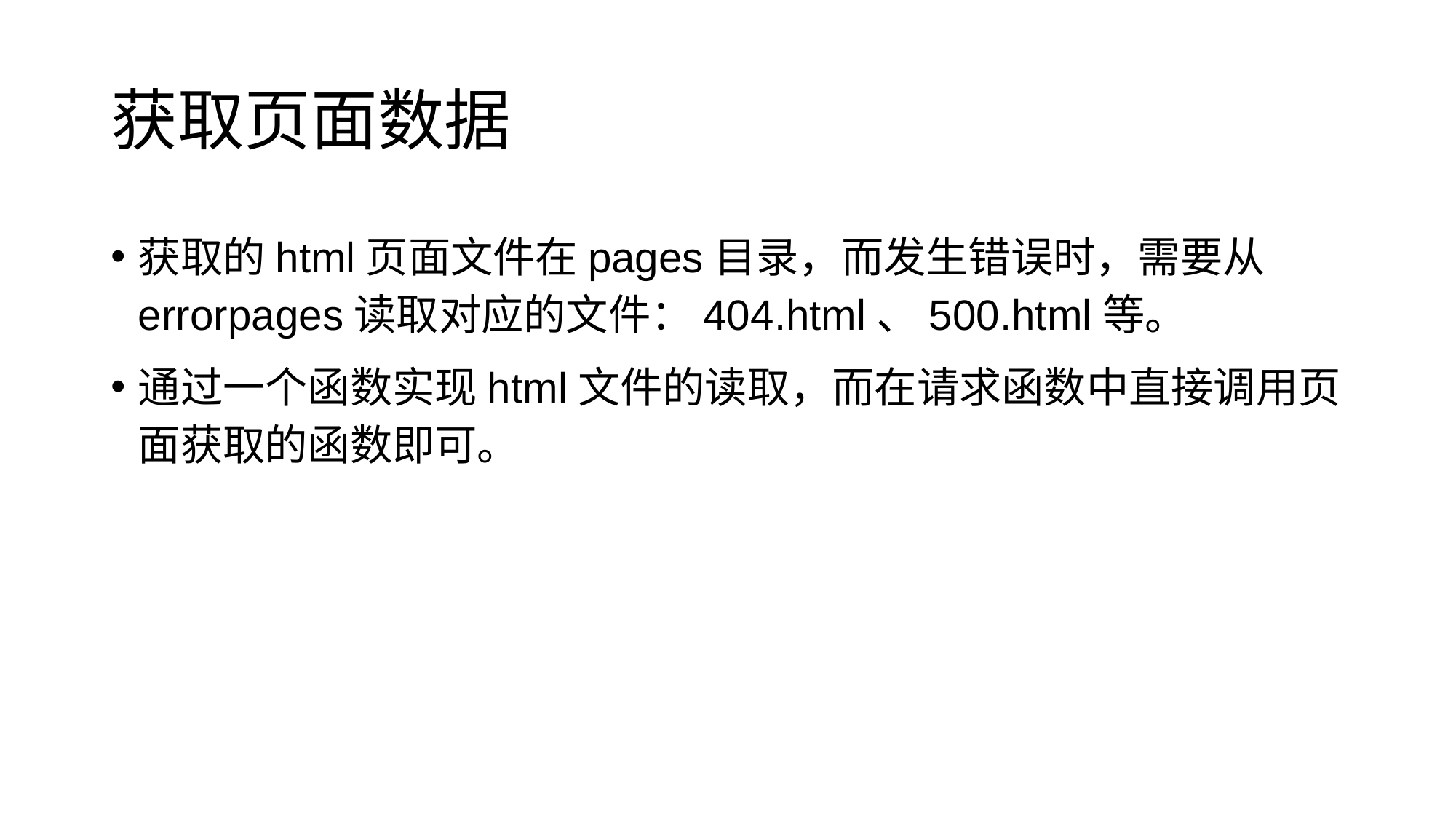

# 获取页面数据
获取的html页面文件在pages目录，而发生错误时，需要从errorpages读取对应的文件：404.html、500.html等。
通过一个函数实现html文件的读取，而在请求函数中直接调用页面获取的函数即可。